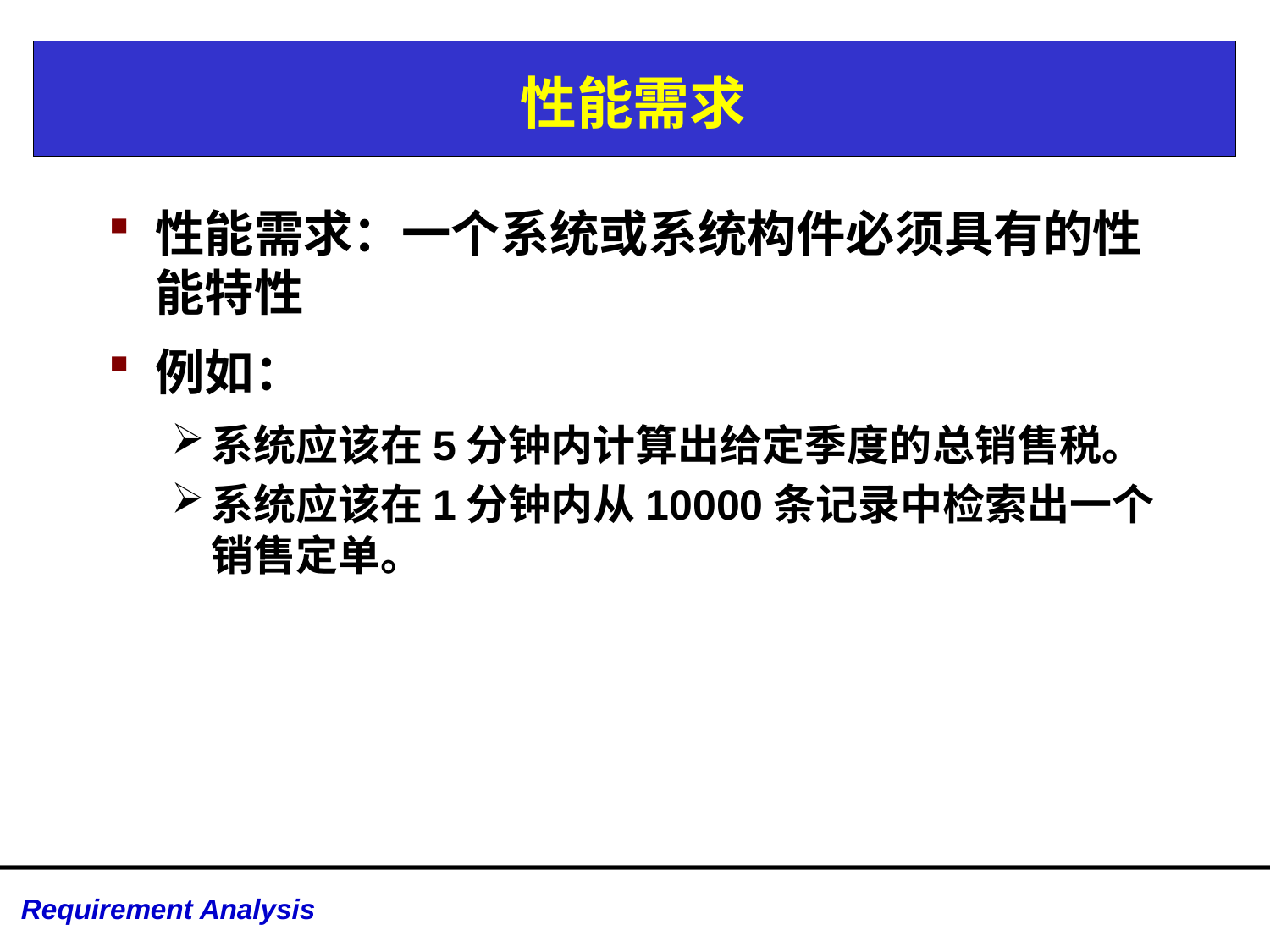

# 性能需求
性能需求：一个系统或系统构件必须具有的性能特性
例如：
系统应该在5分钟内计算出给定季度的总销售税。
系统应该在1分钟内从10000条记录中检索出一个销售定单。